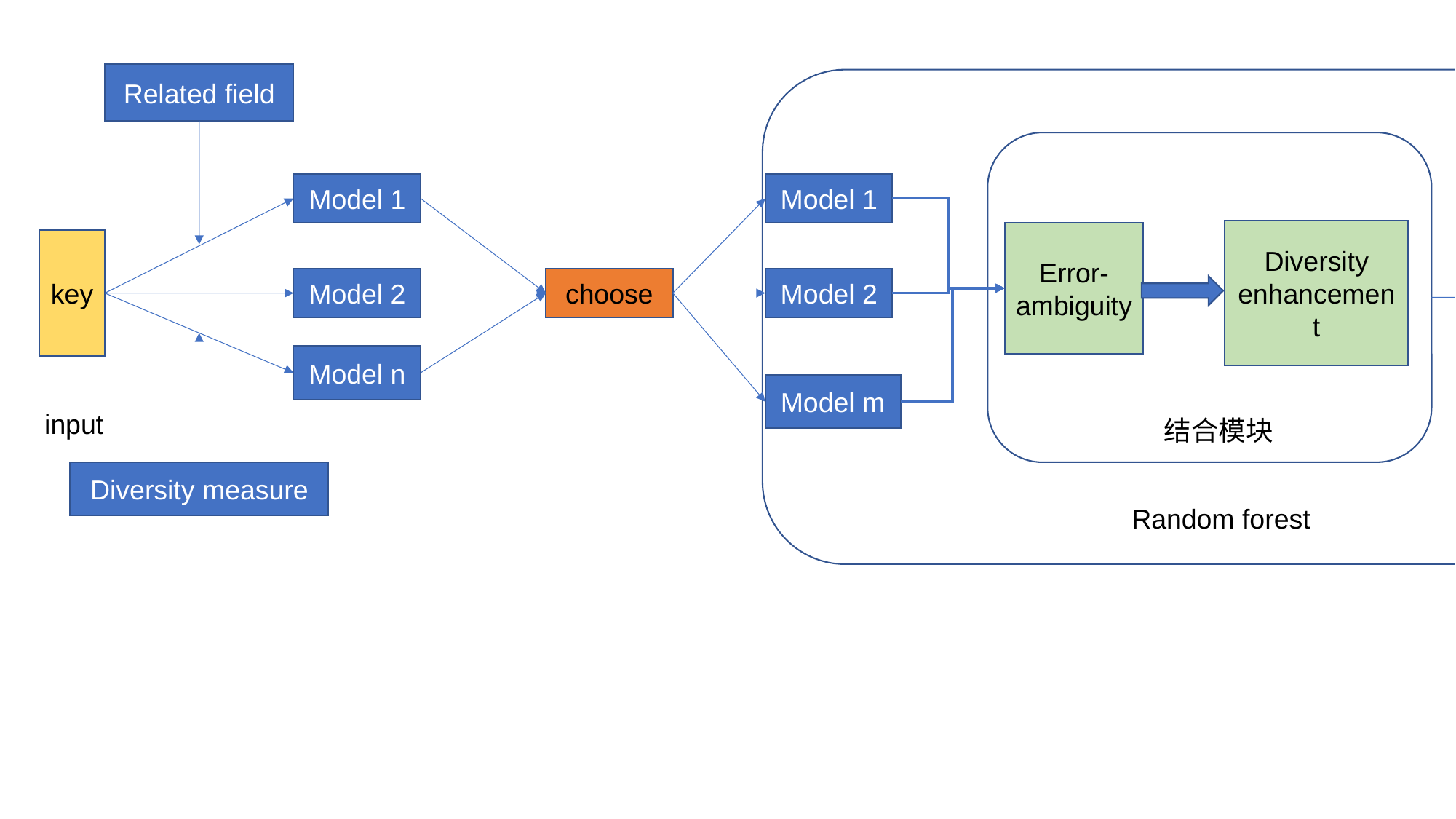

Related field

Model 1
Model 1
Diversity enhancement
Error-ambiguity
key
position
Model 2
Model 2
choose

Model n
Model m
input
结合模块
Diversity measure
Random forest